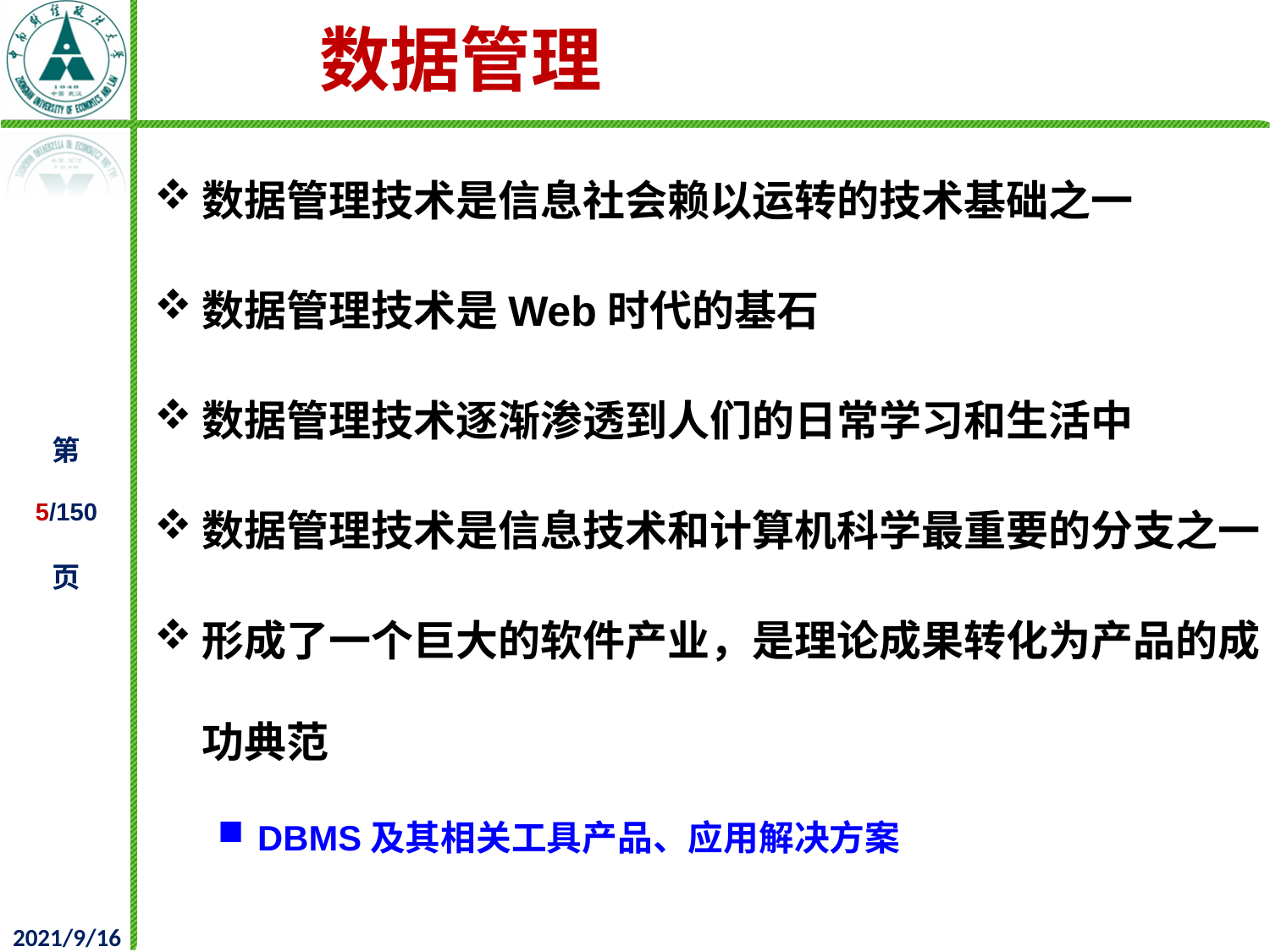

# 数据管理技术的重要性
数据管理技术是信息社会赖以运转的技术基础之一
数据管理技术是Web时代的基石
数据管理技术逐渐渗透到人们的日常学习和生活中
数据管理技术是信息技术和计算机科学最重要的分支之一
形成了一个巨大的软件产业，是理论成果转化为产品的成功典范
DBMS及其相关工具产品、应用解决方案
2021/9/16